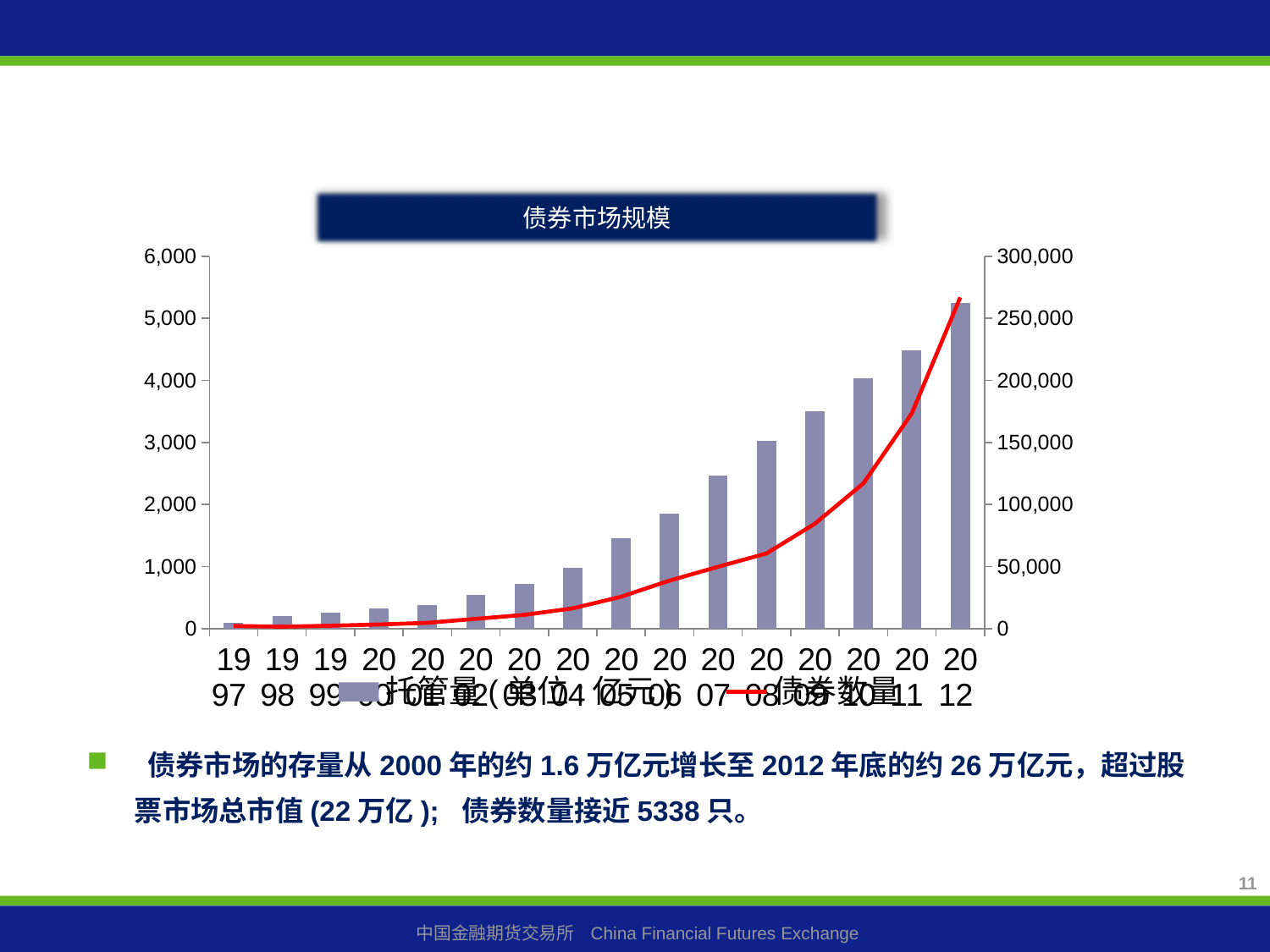

债券市场规模

### Chart

| Category | 托管量(单位:亿元) | 债券数量 |
|---|---|---|
 债券市场的存量从2000年的约1.6万亿元增长至2012年底的约26万亿元，超过股票市场总市值(22万亿);  债券数量接近5338只。
11